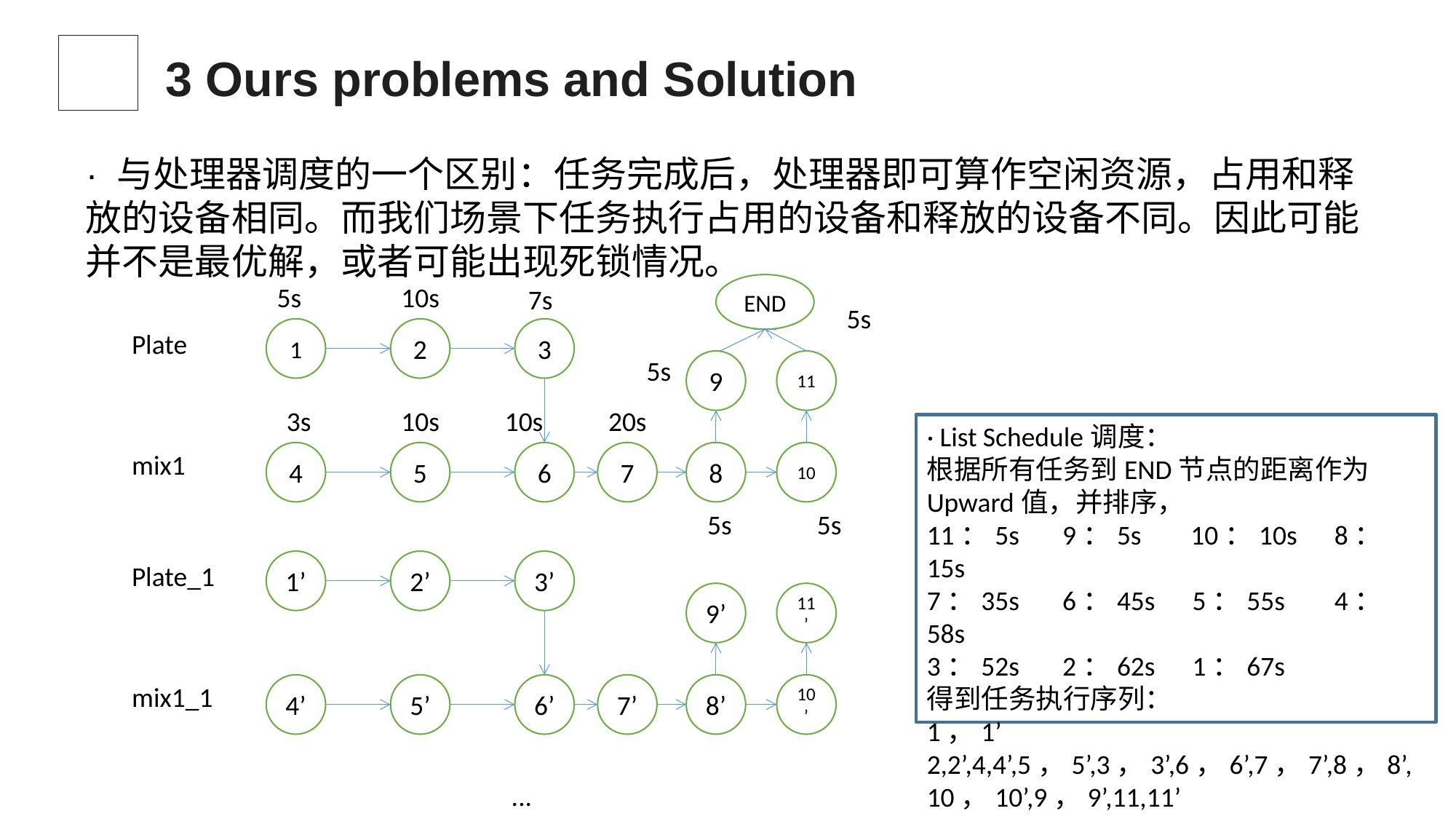

3 Ours problems and Solution

· 与处理器调度的一个区别：任务完成后，处理器即可算作空闲资源，占用和释放的设备相同。而我们场景下任务执行占用的设备和释放的设备不同。因此可能并不是最优解，或者可能出现死锁情况。
5s
10s
END
7s
5s
1
2
3
Plate
5s
9
11
3s
10s
10s
20s
· List Schedule调度：
根据所有任务到END节点的距离作为Upward值，并排序，
11：5s       9：5s        10：10s      8：15s
7：35s       6：45s      5：55s        4：58s
3：52s       2：62s      1：67s
得到任务执行序列：
1，1’ 2,2’,4,4’,5，5’,3，3’,6，6’,7，7’,8，8’,10，10’,9，9’,11,11’
mix1
4
5
6
7
8
10
5s
5s
1’
2’
3’
Plate_1
9’
11’
mix1_1
4’
5’
6’
7’
8’
10’
...